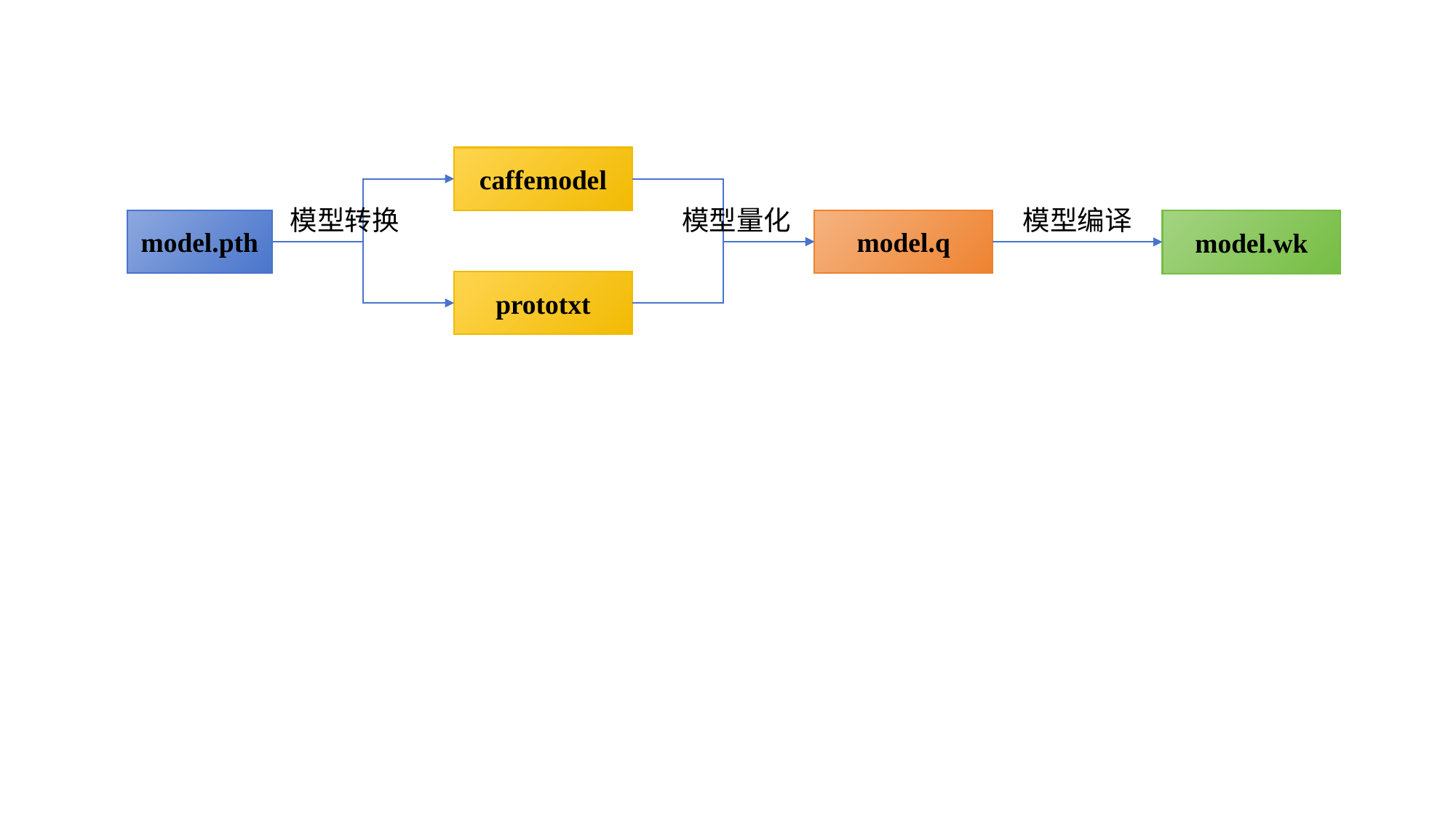

caffemodel
模型转换
模型量化
模型编译
model.pth
model.q
model.wk
prototxt